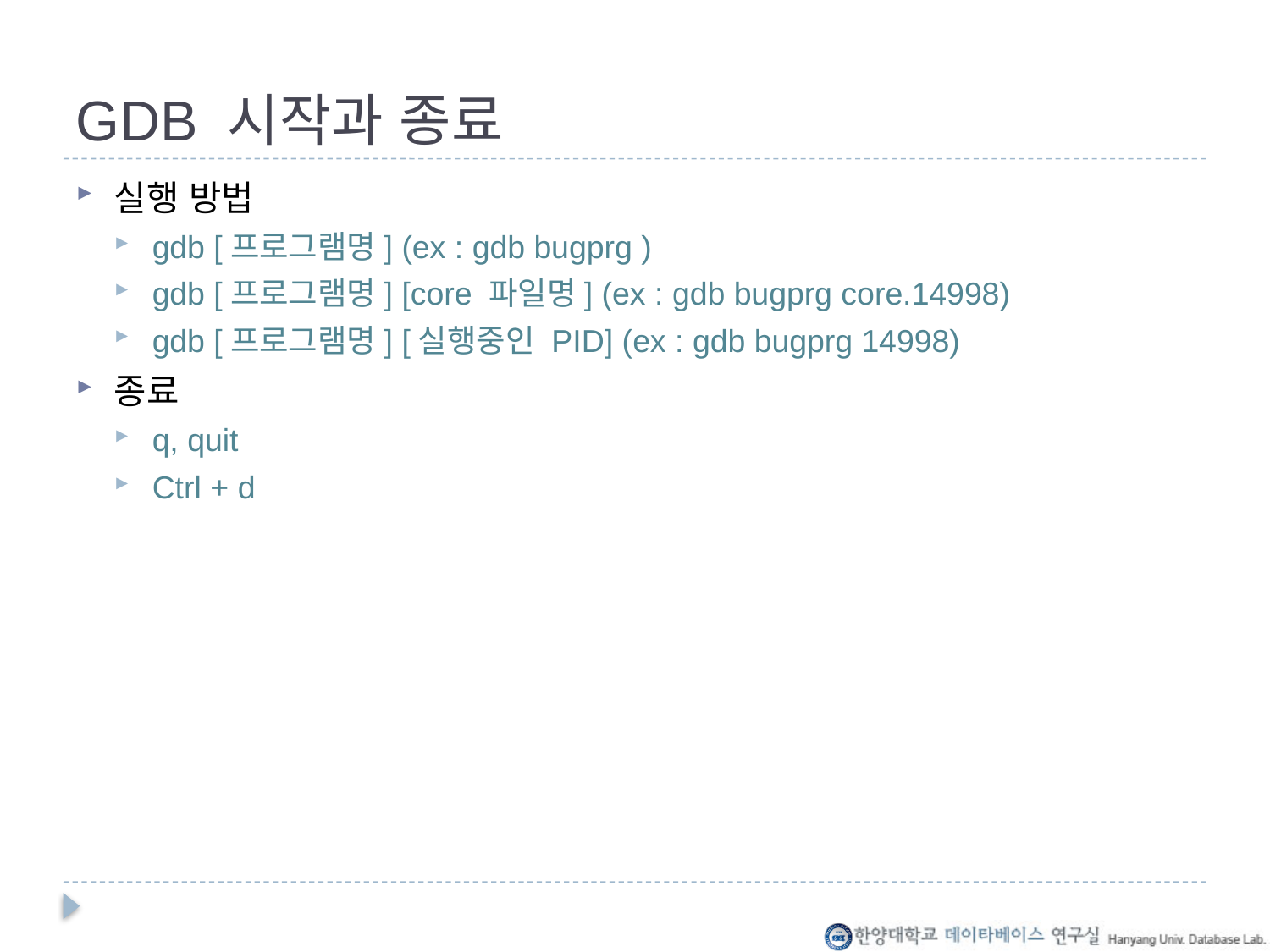

# GDB 시작과 종료
실행 방법
gdb [프로그램명] (ex : gdb bugprg )
gdb [프로그램명] [core 파일명] (ex : gdb bugprg core.14998)
gdb [프로그램명] [실행중인 PID] (ex : gdb bugprg 14998)
종료
q, quit
Ctrl + d